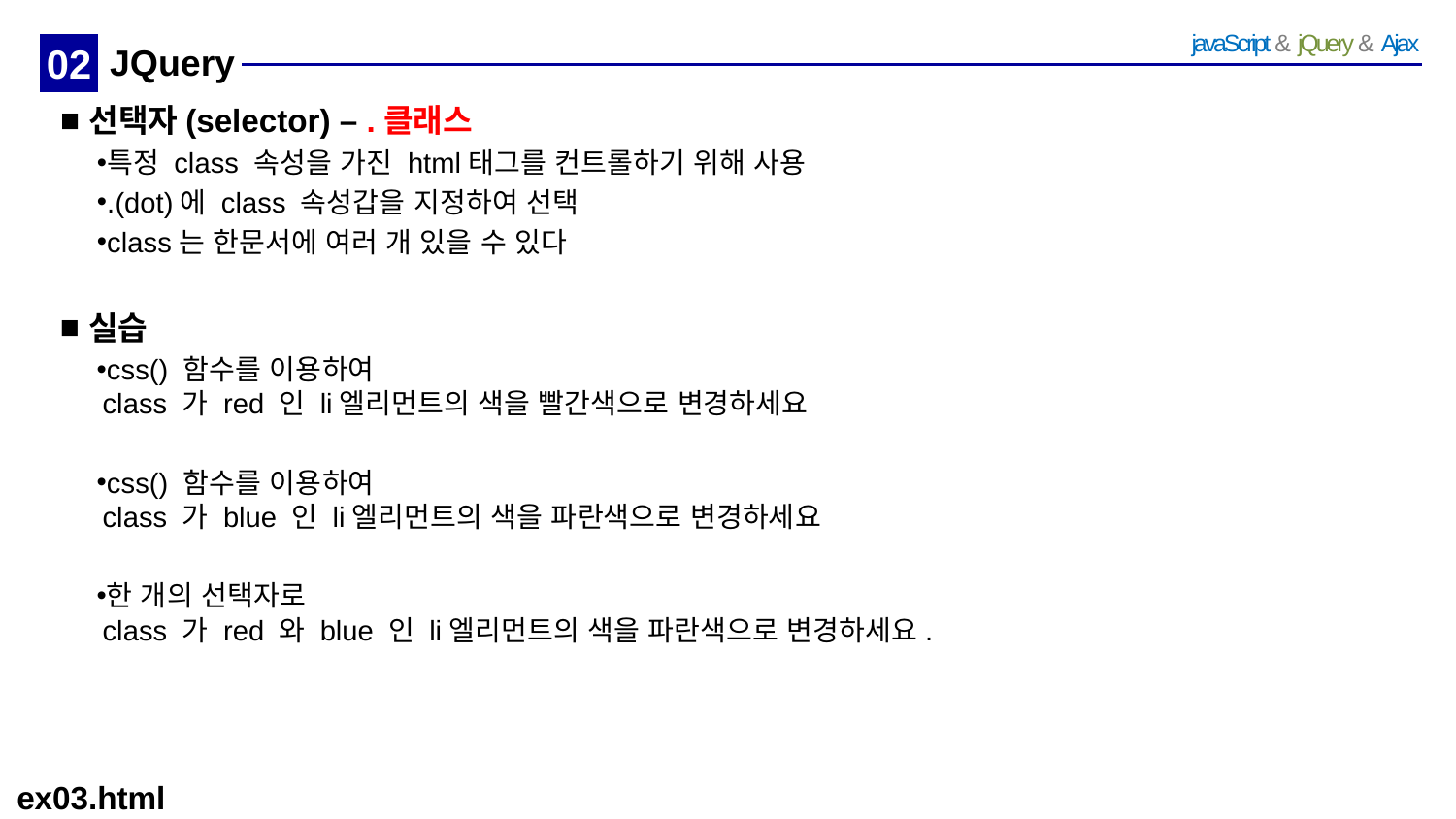

02
# JQuery
선택자(selector) – .클래스
특정 class 속성을 가진 html태그를 컨트롤하기 위해 사용
.(dot)에 class 속성갑을 지정하여 선택
class는 한문서에 여러 개 있을 수 있다

실습
css() 함수를 이용하여
class 가 red 인 li엘리먼트의 색을 빨간색으로 변경하세요

css() 함수를 이용하여
class 가 blue 인 li엘리먼트의 색을 파란색으로 변경하세요

한 개의 선택자로
class 가 red 와 blue 인 li엘리먼트의 색을 파란색으로 변경하세요.
ex03.html